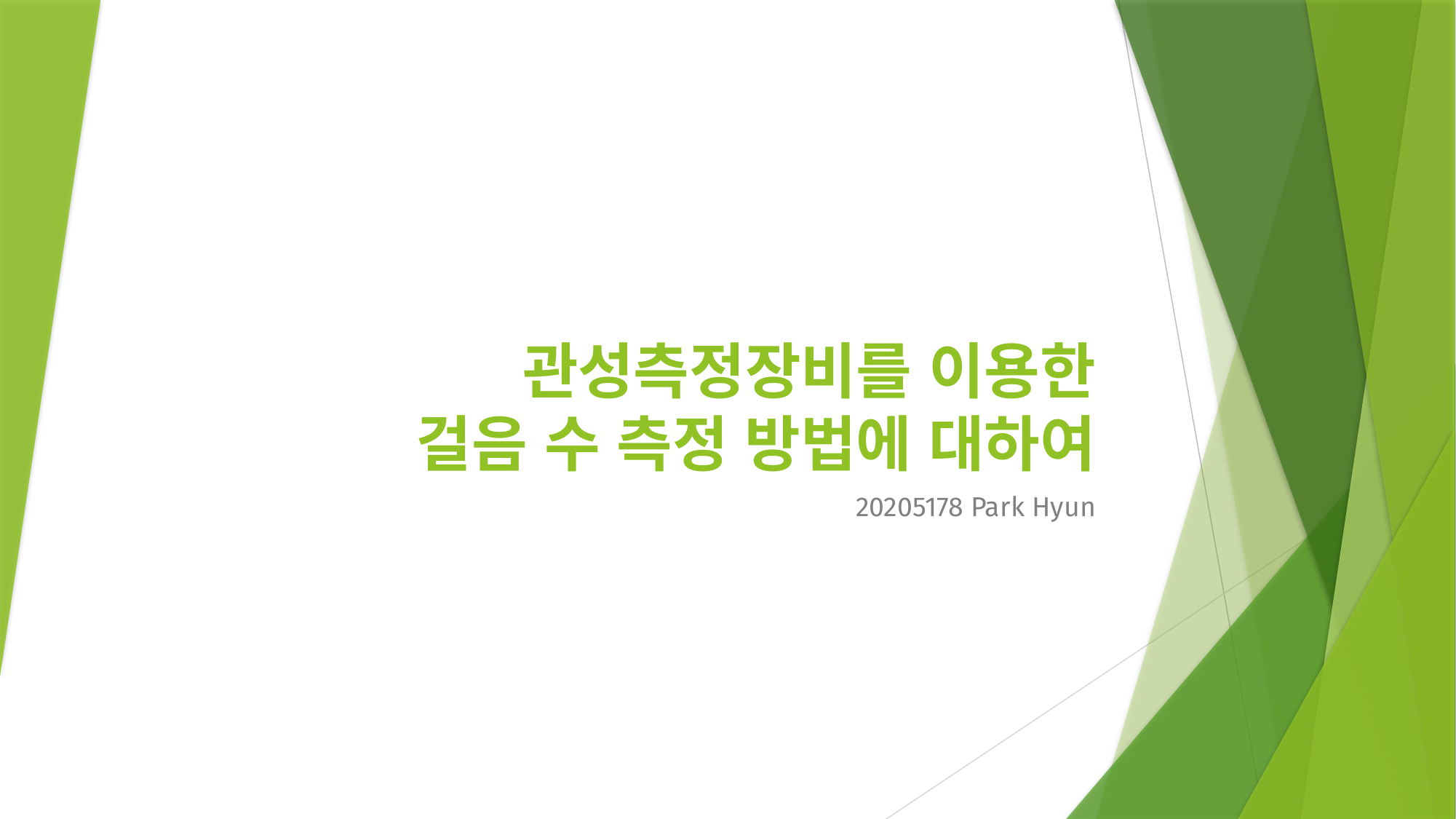

# 관성측정장비를 이용한 걸음 수 측정 방법에 대하여
20205178 Park Hyun